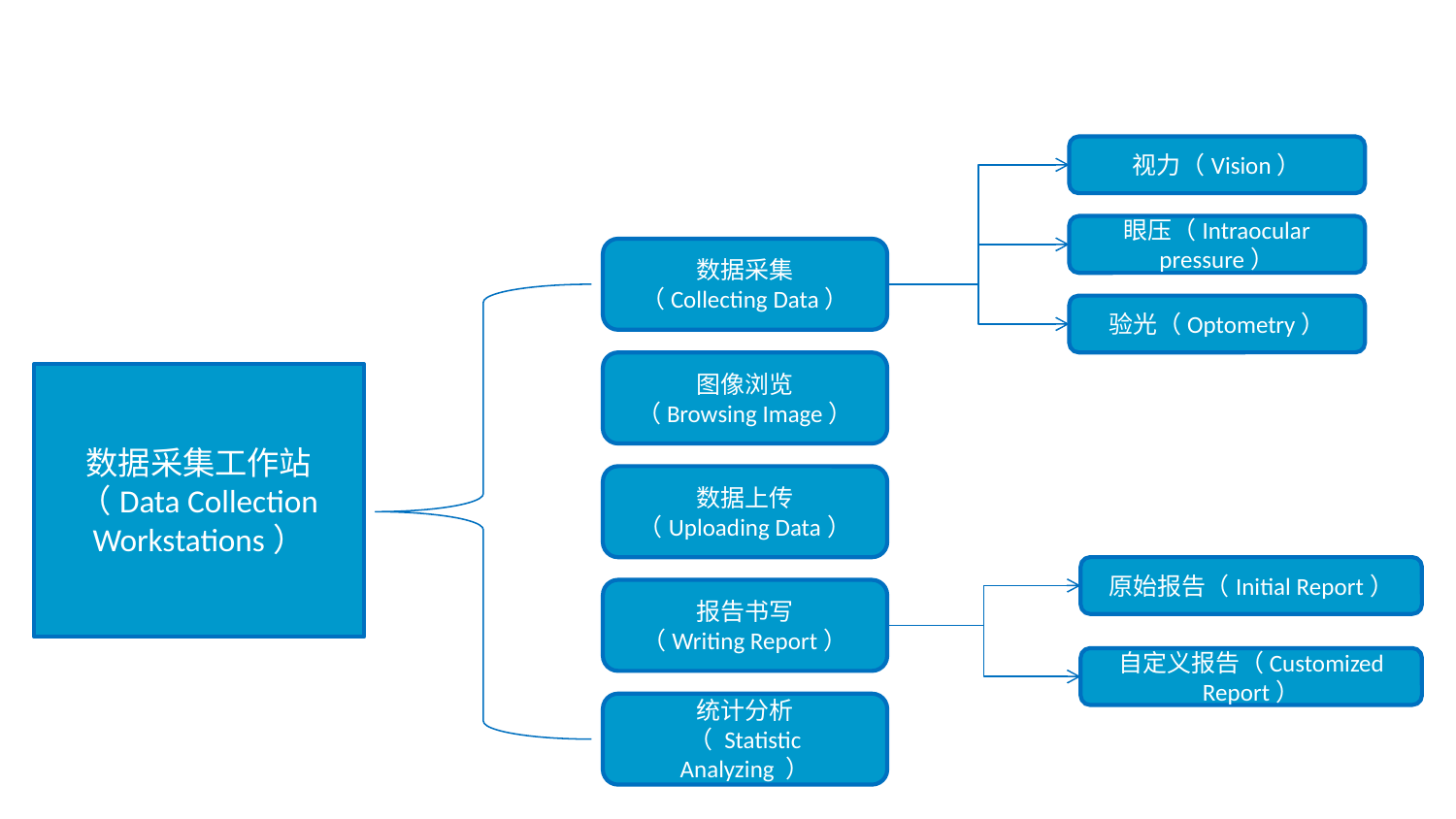

#
视力（Vision）
眼压（Intraocular pressure）
数据采集
（Collecting Data）

验光（Optometry）
图像浏览
（Browsing Image）
数据采集工作站
（Data Collection Workstations）
数据上传
（Uploading Data）
原始报告（Initial Report）
报告书写
（Writing Report）
自定义报告（Customized
Report）
统计分析
（ Statistic Analyzing ）